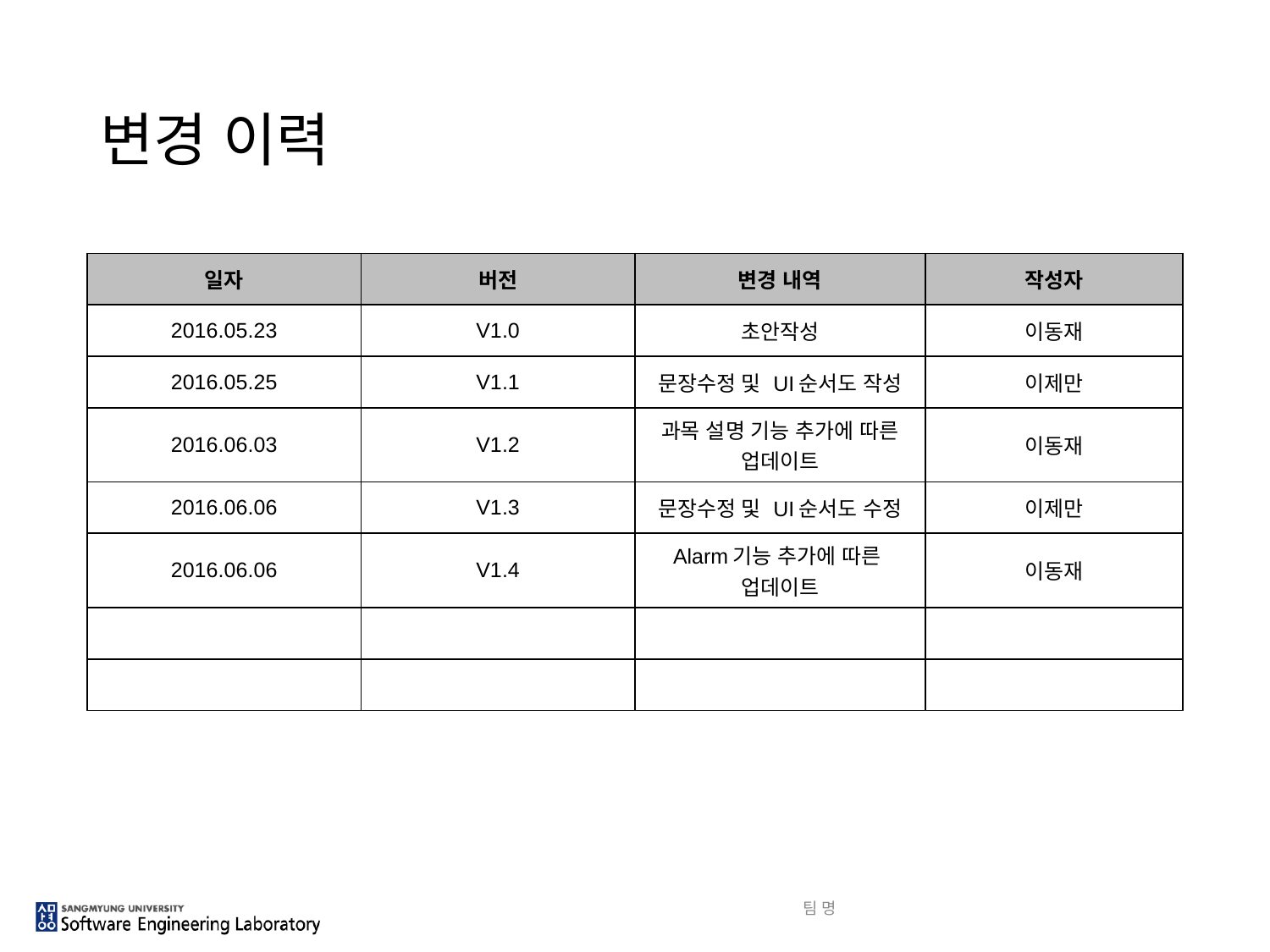

# 변경 이력
| 일자 | 버전 | 변경 내역 | 작성자 |
| --- | --- | --- | --- |
| 2016.05.23 | V1.0 | 초안작성 | 이동재 |
| 2016.05.25 | V1.1 | 문장수정 및 UI순서도 작성 | 이제만 |
| 2016.06.03 | V1.2 | 과목 설명 기능 추가에 따른 업데이트 | 이동재 |
| 2016.06.06 | V1.3 | 문장수정 및 UI순서도 수정 | 이제만 |
| 2016.06.06 | V1.4 | Alarm기능 추가에 따른 업데이트 | 이동재 |
|  |  |  |  |
|  |  |  |  |
팀 명